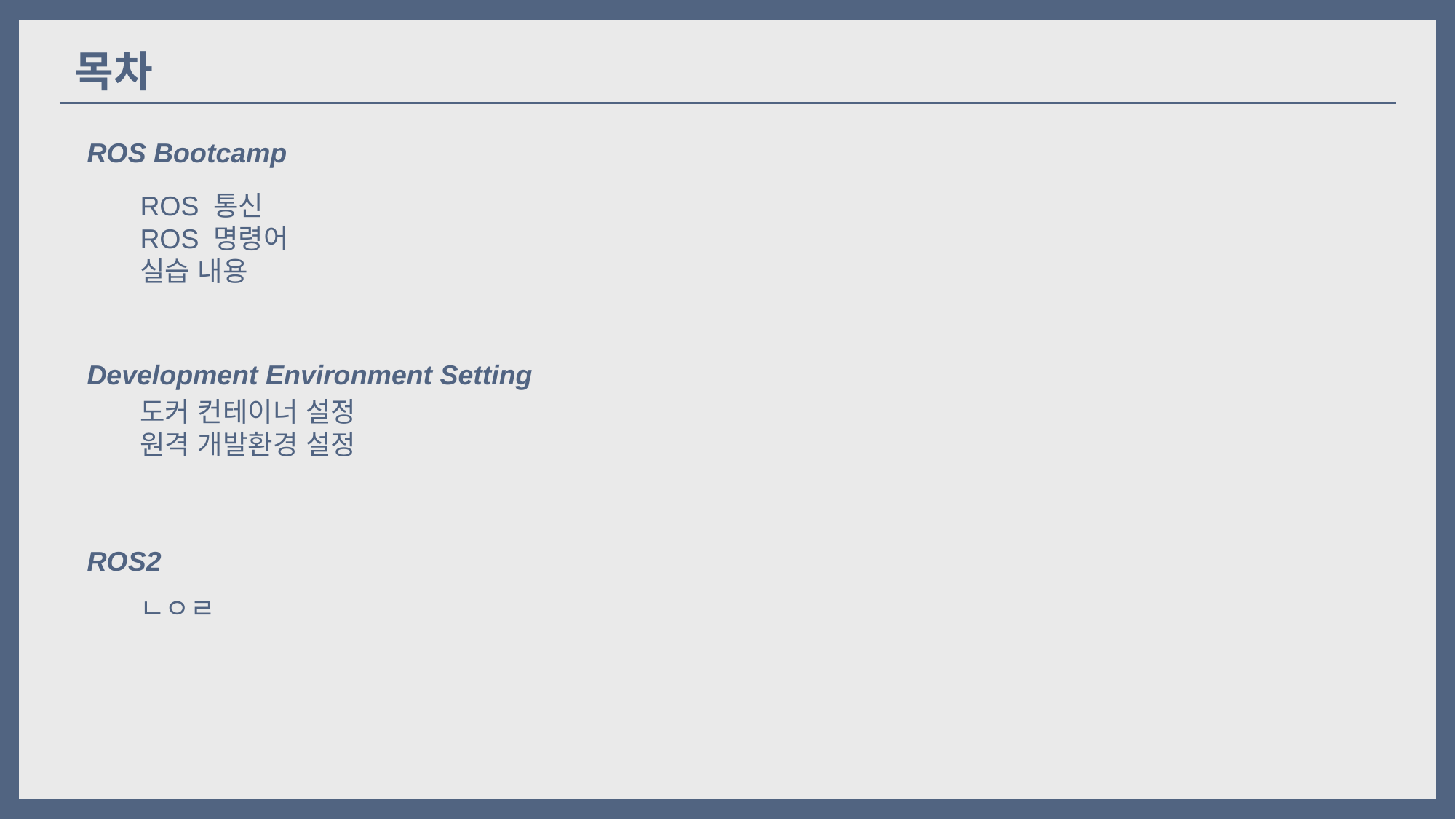

목차
ROS Bootcamp
ROS 통신
ROS 명령어
실습 내용
Development Environment Setting
도커 컨테이너 설정
원격 개발환경 설정
ROS2
ㄴㅇㄹ